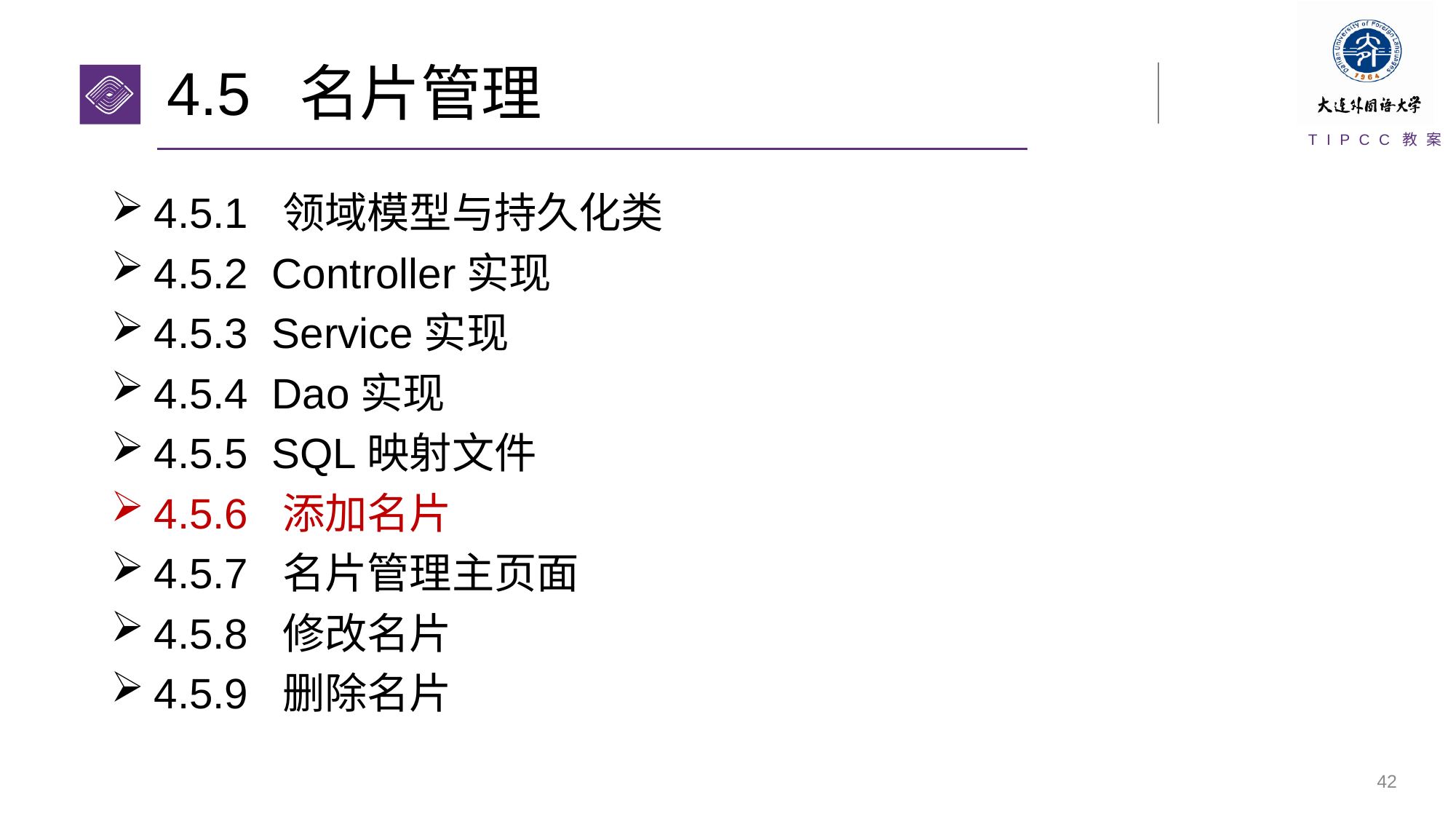

# 4.5  名片管理
4.5.1  领域模型与持久化类
4.5.2  Controller实现
4.5.3  Service实现
4.5.4  Dao实现
4.5.5  SQL映射文件
4.5.6  添加名片
4.5.7  名片管理主页面
4.5.8  修改名片
4.5.9  删除名片
42